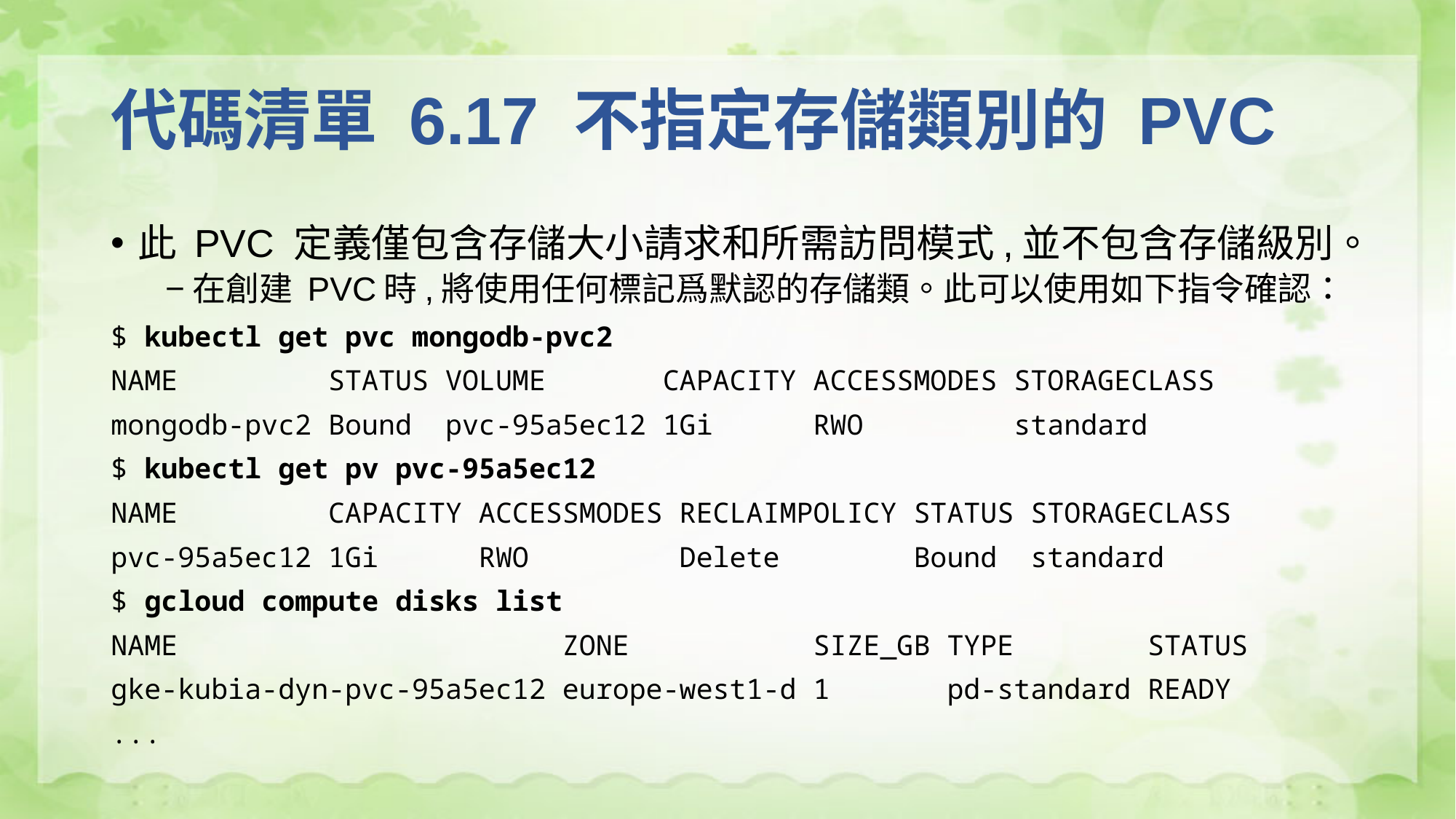

# 代碼清單 6.17 不指定存儲類別的 PVC
此 PVC 定義僅包含存儲大小請求和所需訪問模式,並不包含存儲級別。
在創建 PVC時,將使用任何標記爲默認的存儲類。此可以使用如下指令確認：
$ kubectl get pvc mongodb-pvc2
NAME         STATUS VOLUME       CAPACITY ACCESSMODES STORAGECLASS
mongodb-pvc2 Bound  pvc-95a5ec12 1Gi      RWO         standard
$ kubectl get pv pvc-95a5ec12
NAME         CAPACITY ACCESSMODES RECLAIMPOLICY STATUS STORAGECLASS
pvc-95a5ec12 1Gi      RWO         Delete        Bound  standard
$ gcloud compute disks list
NAME                       ZONE           SIZE_GB TYPE        STATUS
gke-kubia-dyn-pvc-95a5ec12 europe-west1-d 1       pd-standard READY
...